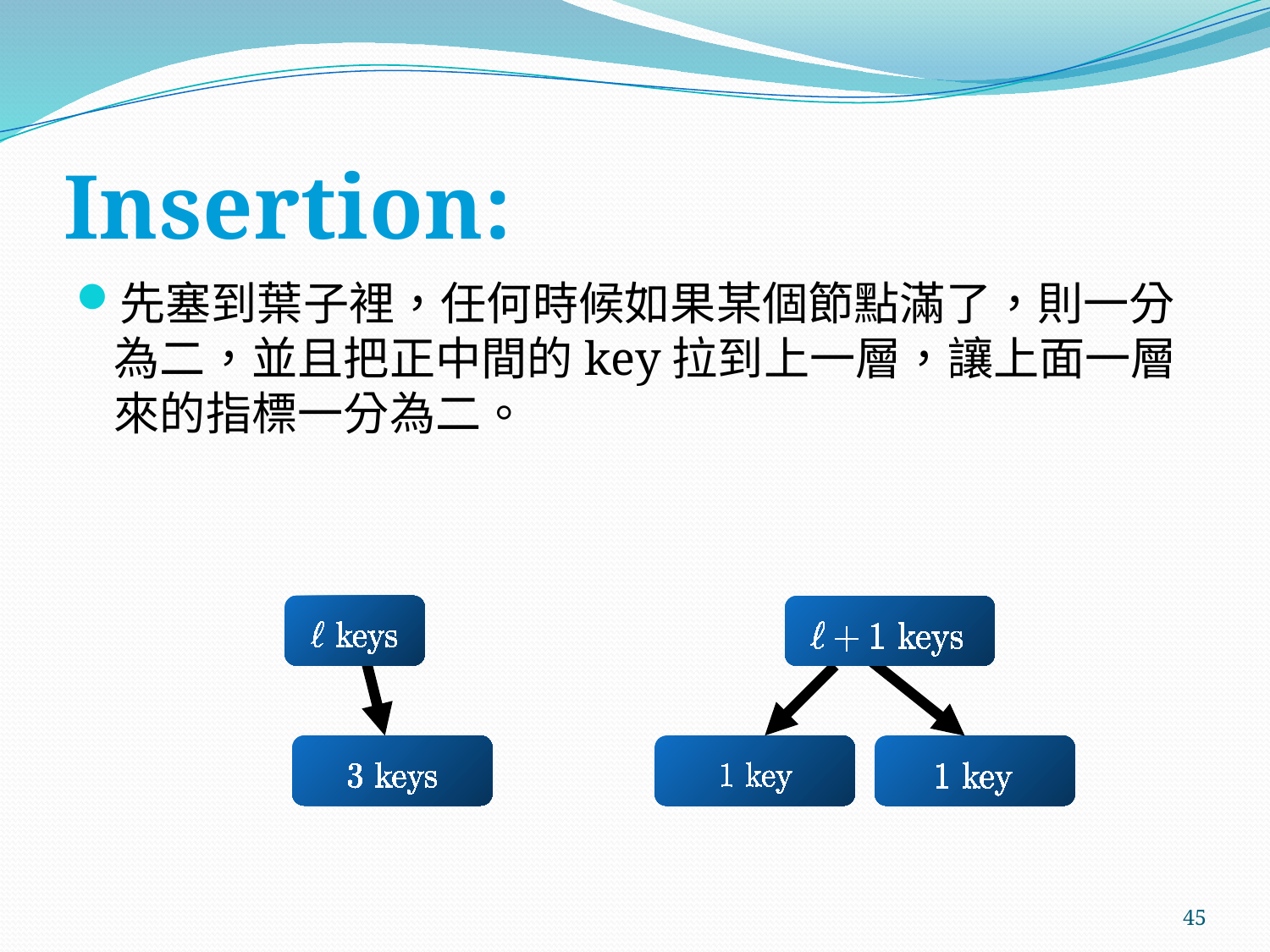

# Insertion:
先塞到葉子裡，任何時候如果某個節點滿了，則一分為二，並且把正中間的key拉到上一層，讓上面一層來的指標一分為二。

45